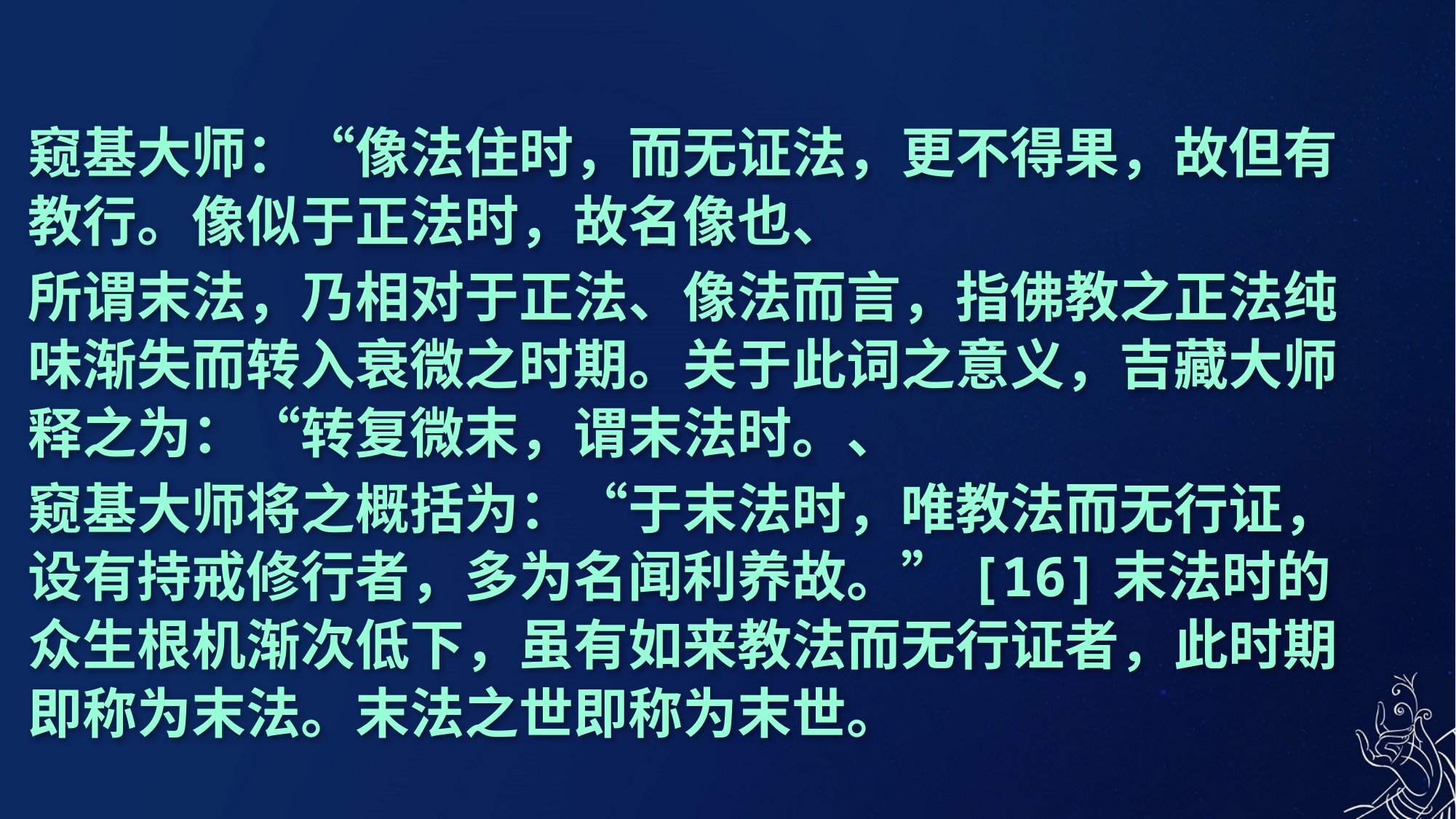

窥基大师：“像法住时，而无证法，更不得果，故但有教行。像似于正法时，故名像也、
所谓末法，乃相对于正法、像法而言，指佛教之正法纯味渐失而转入衰微之时期。关于此词之意义，吉藏大师释之为：“转复微末，谓末法时。、
窥基大师将之概括为：“于末法时，唯教法而无行证，设有持戒修行者，多为名闻利养故。”[16]末法时的众生根机渐次低下，虽有如来教法而无行证者，此时期即称为末法。末法之世即称为末世。